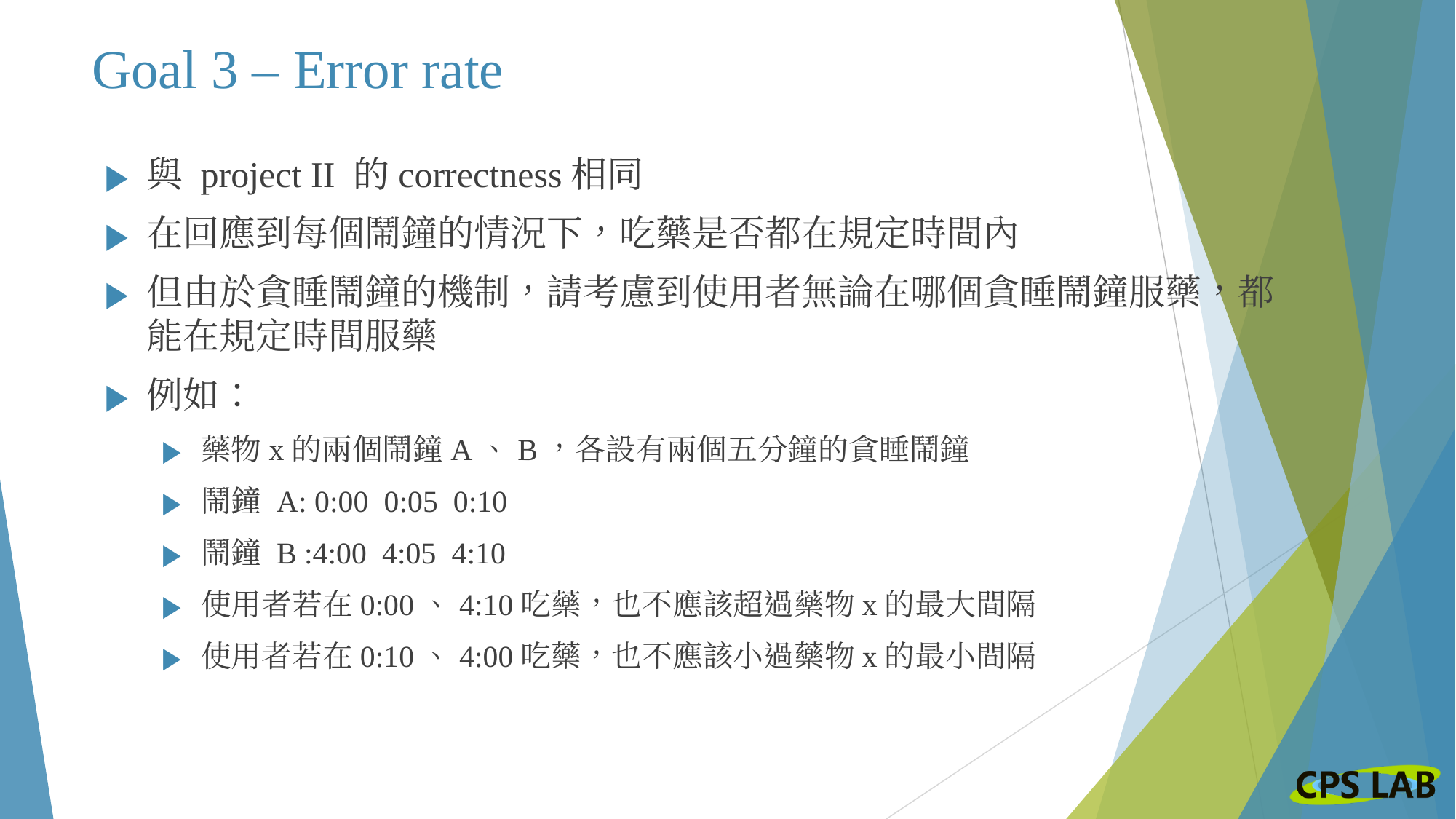

# Goal 3 – Error rate
與 project II 的correctness相同
在回應到每個鬧鐘的情況下，吃藥是否都在規定時間內
但由於貪睡鬧鐘的機制，請考慮到使用者無論在哪個貪睡鬧鐘服藥，都能在規定時間服藥
例如：
藥物x的兩個鬧鐘A、B，各設有兩個五分鐘的貪睡鬧鐘
鬧鐘 A: 0:00  0:05  0:10
鬧鐘 B :4:00  4:05  4:10
使用者若在0:00、4:10吃藥，也不應該超過藥物x的最大間隔
使用者若在0:10、4:00吃藥，也不應該小過藥物x的最小間隔